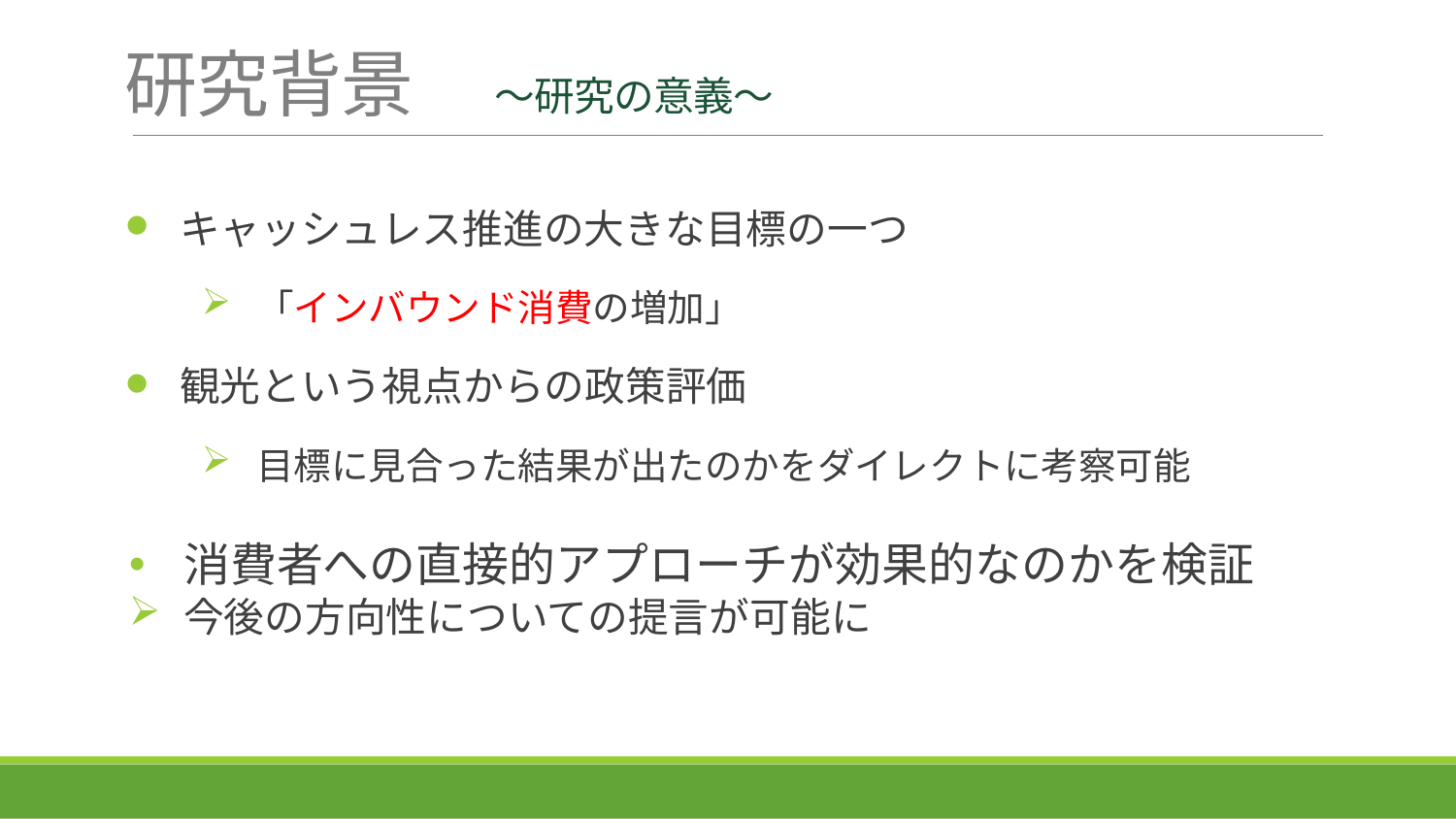

研究背景　 〜研究の意義〜
キャッシュレス推進の大きな目標の一つ
「インバウンド消費の増加」
観光という視点からの政策評価
目標に見合った結果が出たのかをダイレクトに考察可能

消費者への直接的アプローチが効果的なのかを検証
今後の方向性についての提言が可能に